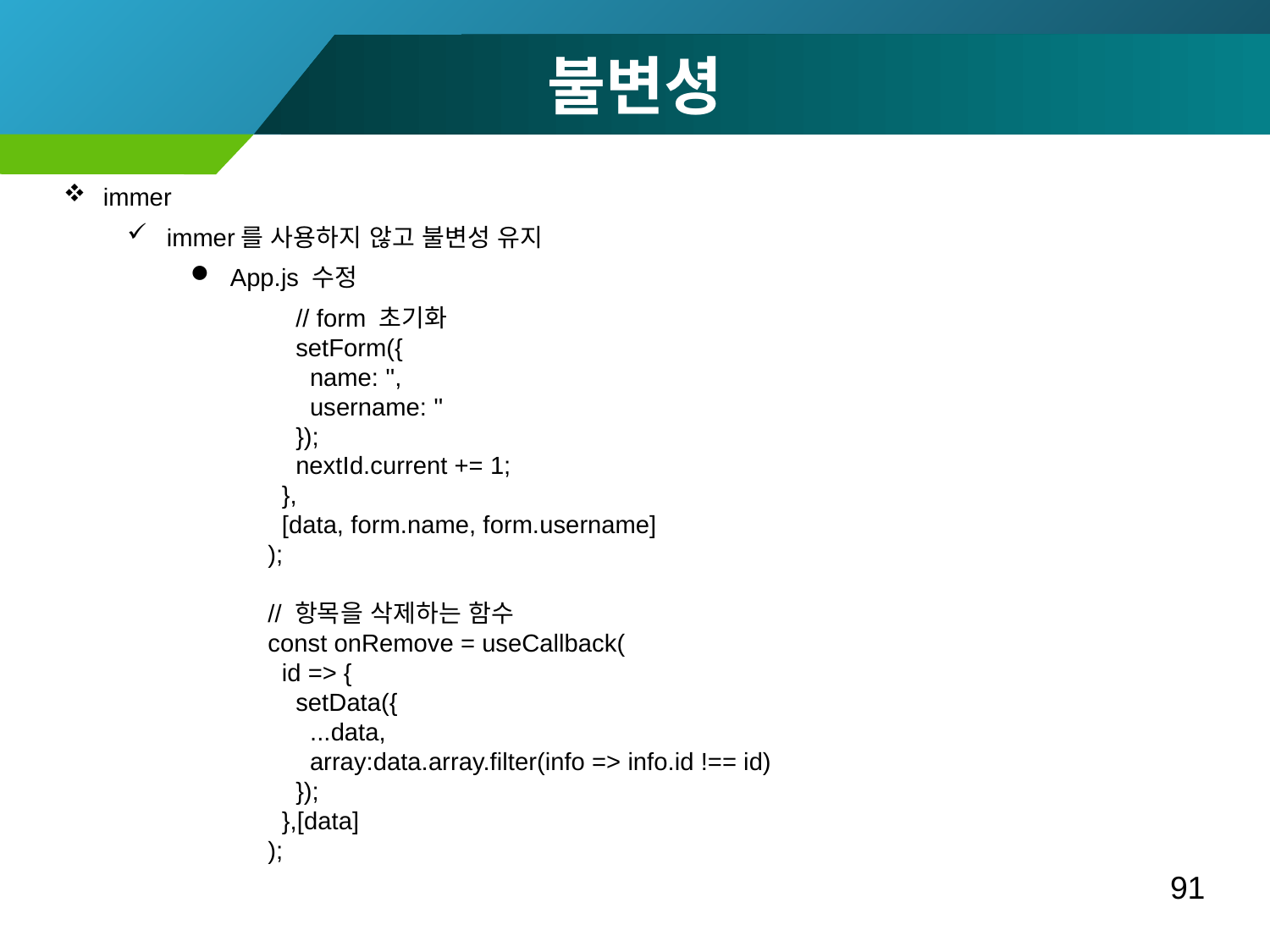

불변셩
immer
immer를 사용하지 않고 불변성 유지
App.js 수정
      // form 초기화
      setForm({
        name: '',
        username: ''
      });
      nextId.current += 1;
    },
    [data, form.name, form.username]
  );

  // 항목을 삭제하는 함수
  const onRemove = useCallback(
    id => {
      setData({
        ...data,
        array:data.array.filter(info => info.id !== id)
      });
    },[data]
  );
91